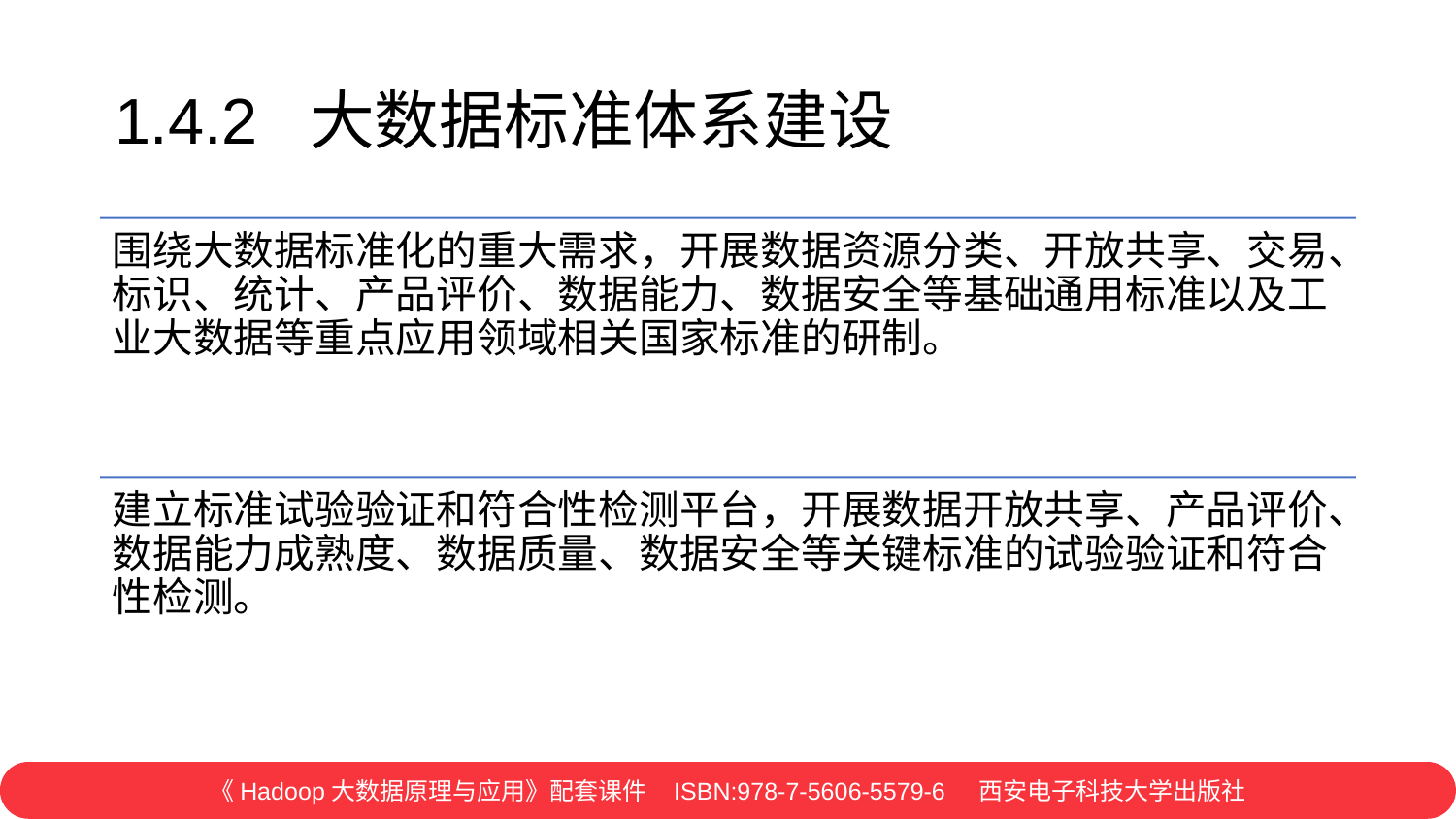

# 1.4.2  大数据标准体系建设
围绕大数据标准化的重大需求，开展数据资源分类、开放共享、交易、标识、统计、产品评价、数据能力、数据安全等基础通用标准以及工业大数据等重点应用领域相关国家标准的研制。
建立标准试验验证和符合性检测平台，开展数据开放共享、产品评价、数据能力成熟度、数据质量、数据安全等关键标准的试验验证和符合性检测。